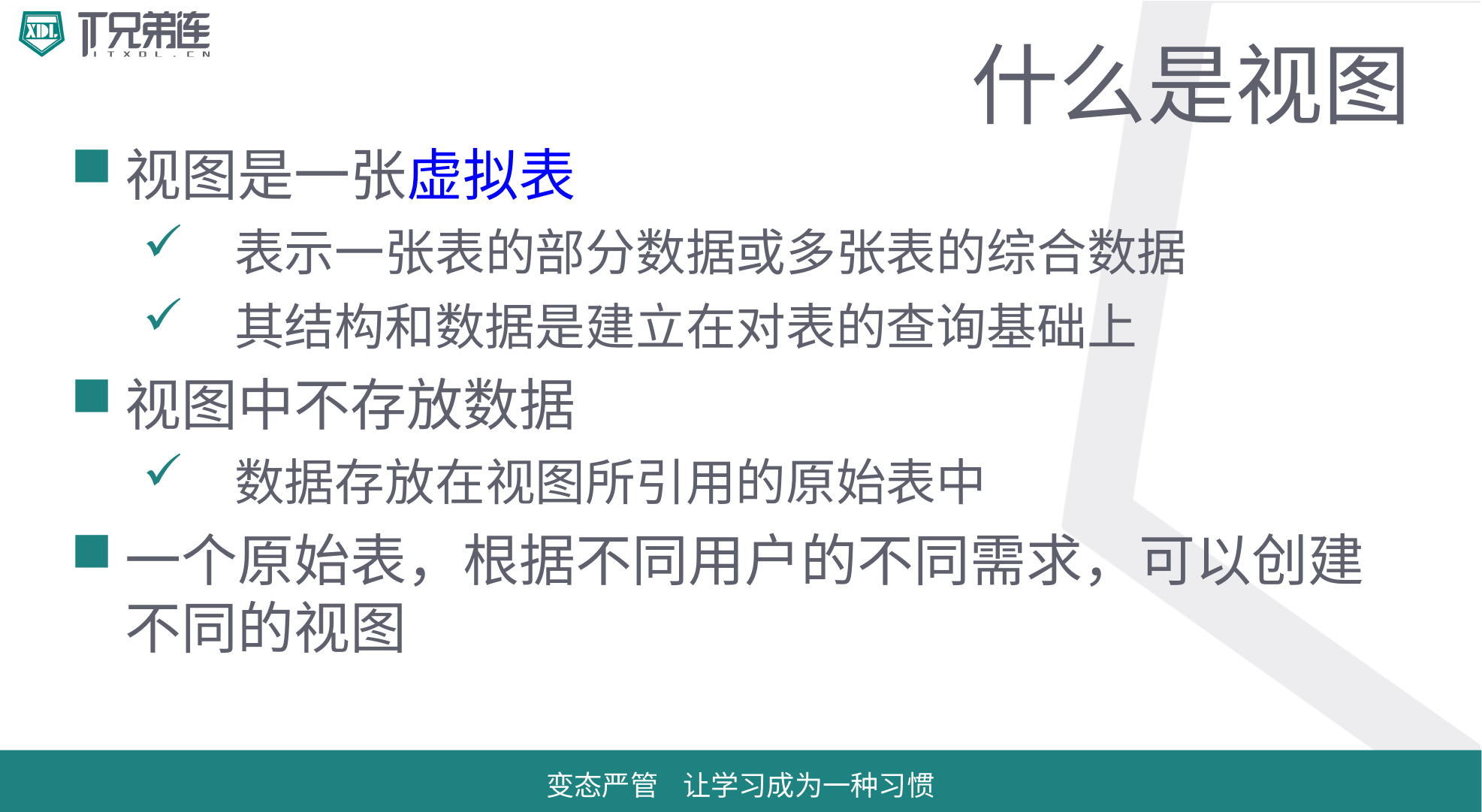

# 什么是视图
视图是一张虚拟表
表示一张表的部分数据或多张表的综合数据
其结构和数据是建立在对表的查询基础上
视图中不存放数据
数据存放在视图所引用的原始表中
一个原始表，根据不同用户的不同需求，可以创建不同的视图